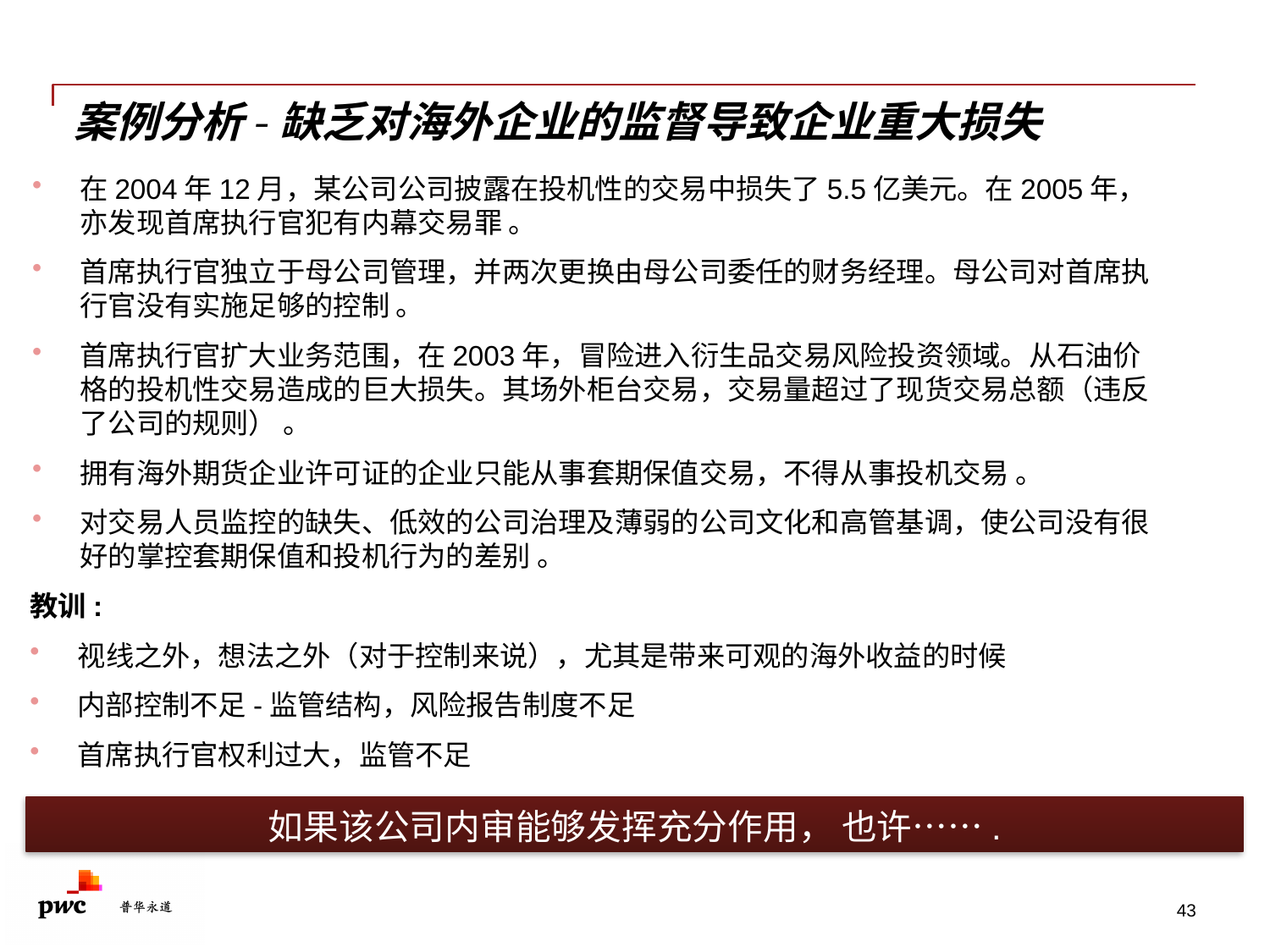

# 案例分析-缺乏对海外企业的监督导致企业重大损失
在2004年12月，某公司公司披露在投机性的交易中损失了5.5亿美元。在2005年，亦发现首席执行官犯有内幕交易罪 。
首席执行官独立于母公司管理，并两次更换由母公司委任的财务经理。母公司对首席执行官没有实施足够的控制 。
首席执行官扩大业务范围，在2003年，冒险进入衍生品交易风险投资领域。从石油价格的投机性交易造成的巨大损失。其场外柜台交易，交易量超过了现货交易总额（违反了公司的规则） 。
拥有海外期货企业许可证的企业只能从事套期保值交易，不得从事投机交易 。
对交易人员监控的缺失、低效的公司治理及薄弱的公司文化和高管基调，使公司没有很好的掌控套期保值和投机行为的差别 。
教训:
视线之外，想法之外（对于控制来说），尤其是带来可观的海外收益的时候
内部控制不足-监管结构，风险报告制度不足
首席执行官权利过大，监管不足

如果该公司内审能够发挥充分作用， 也许…….
43